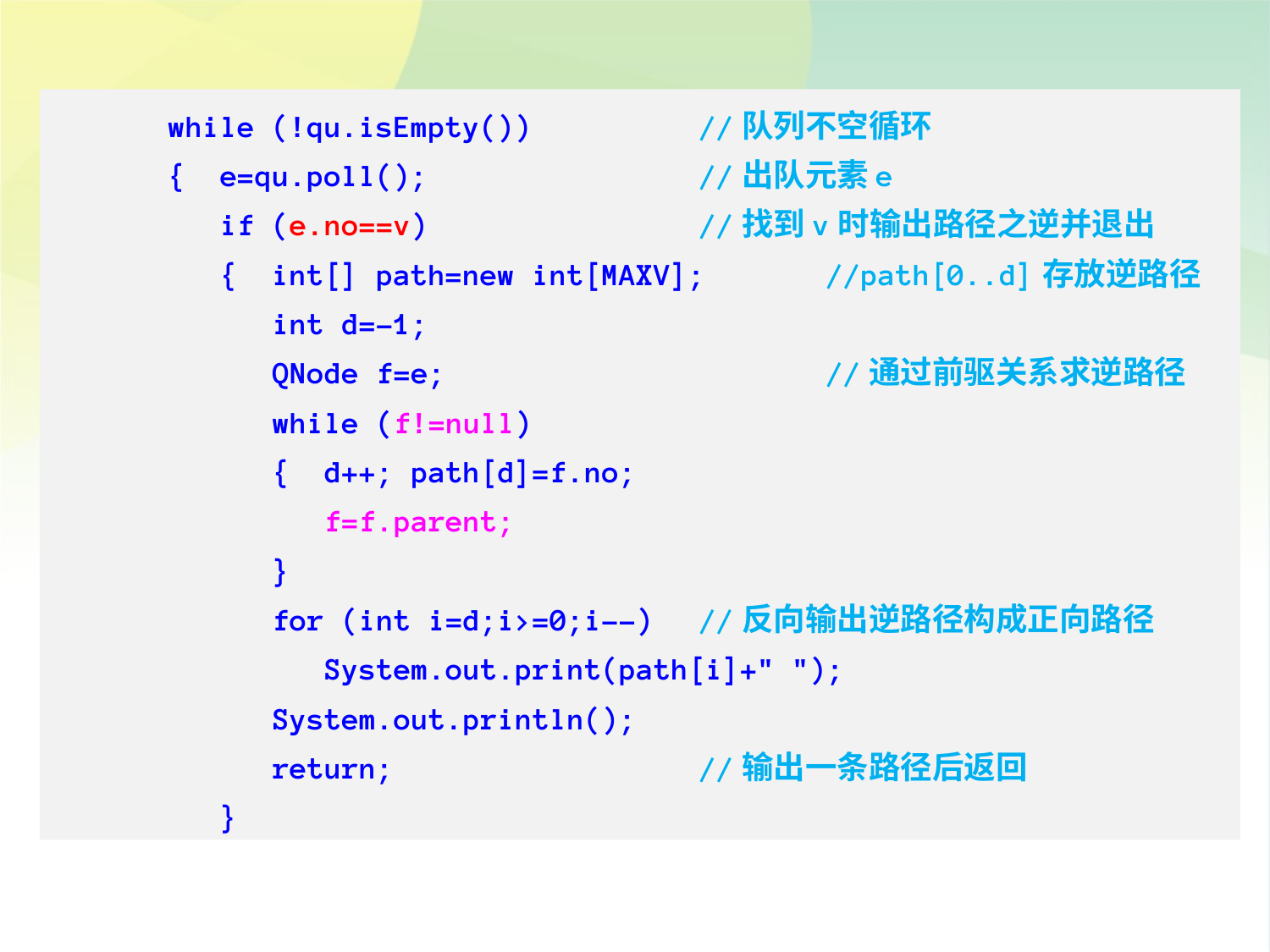

while (!qu.isEmpty())		//队列不空循环
      {  e=qu.poll();			//出队元素e
         if (e.no==v)			//找到v时输出路径之逆并退出
         {  int[] path=new int[MAXV];	//path[0..d]存放逆路径
            int d=-1;
            QNode f=e;			//通过前驱关系求逆路径
            while (f!=null)
            {  d++; path[d]=f.no;
               f=f.parent;
            }
            for (int i=d;i>=0;i--)	//反向输出逆路径构成正向路径
               System.out.print(path[i]+" ");
            System.out.println();
            return;			//输出一条路径后返回
         }